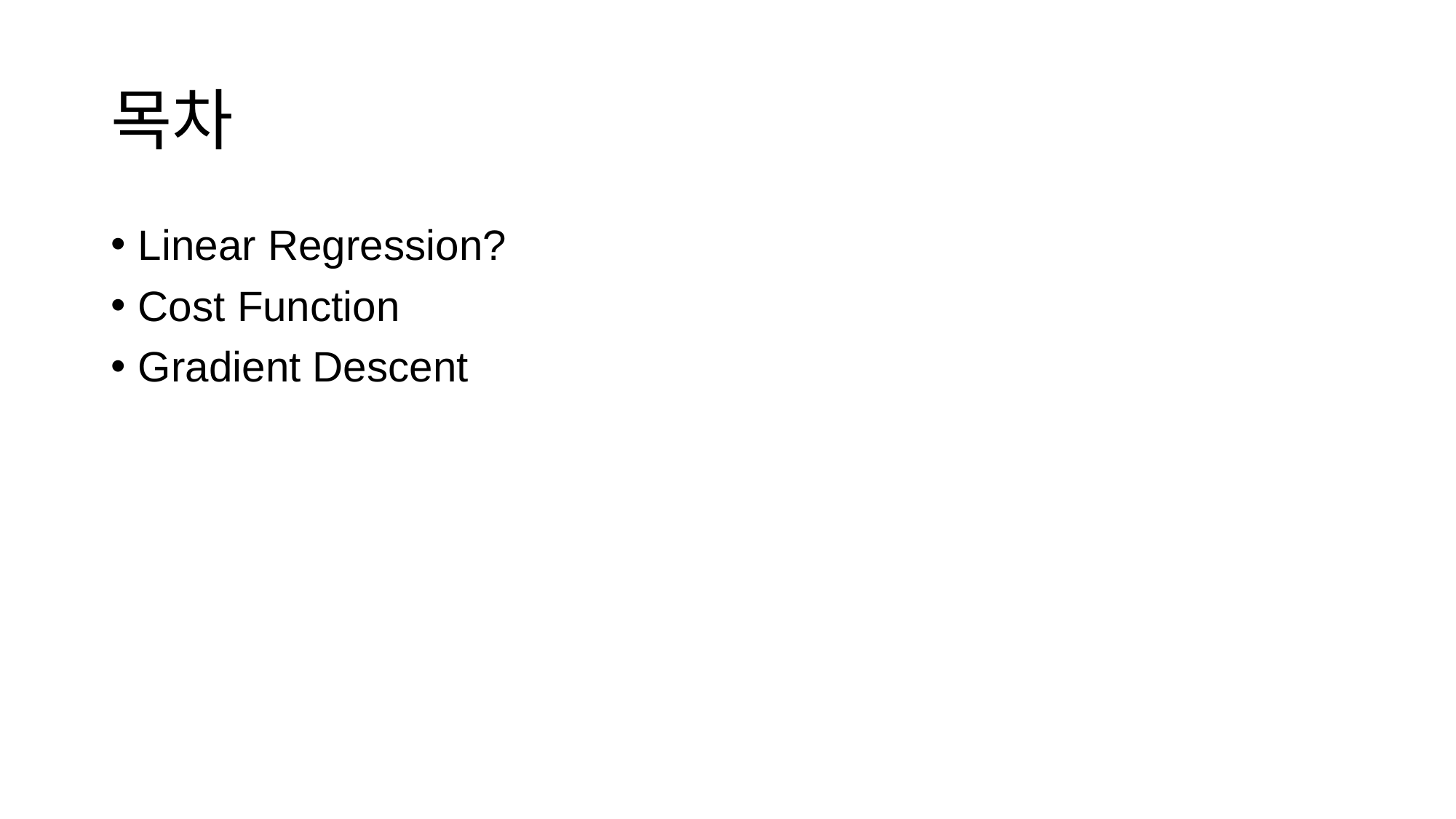

# 목차
Linear Regression?
Cost Function
Gradient Descent